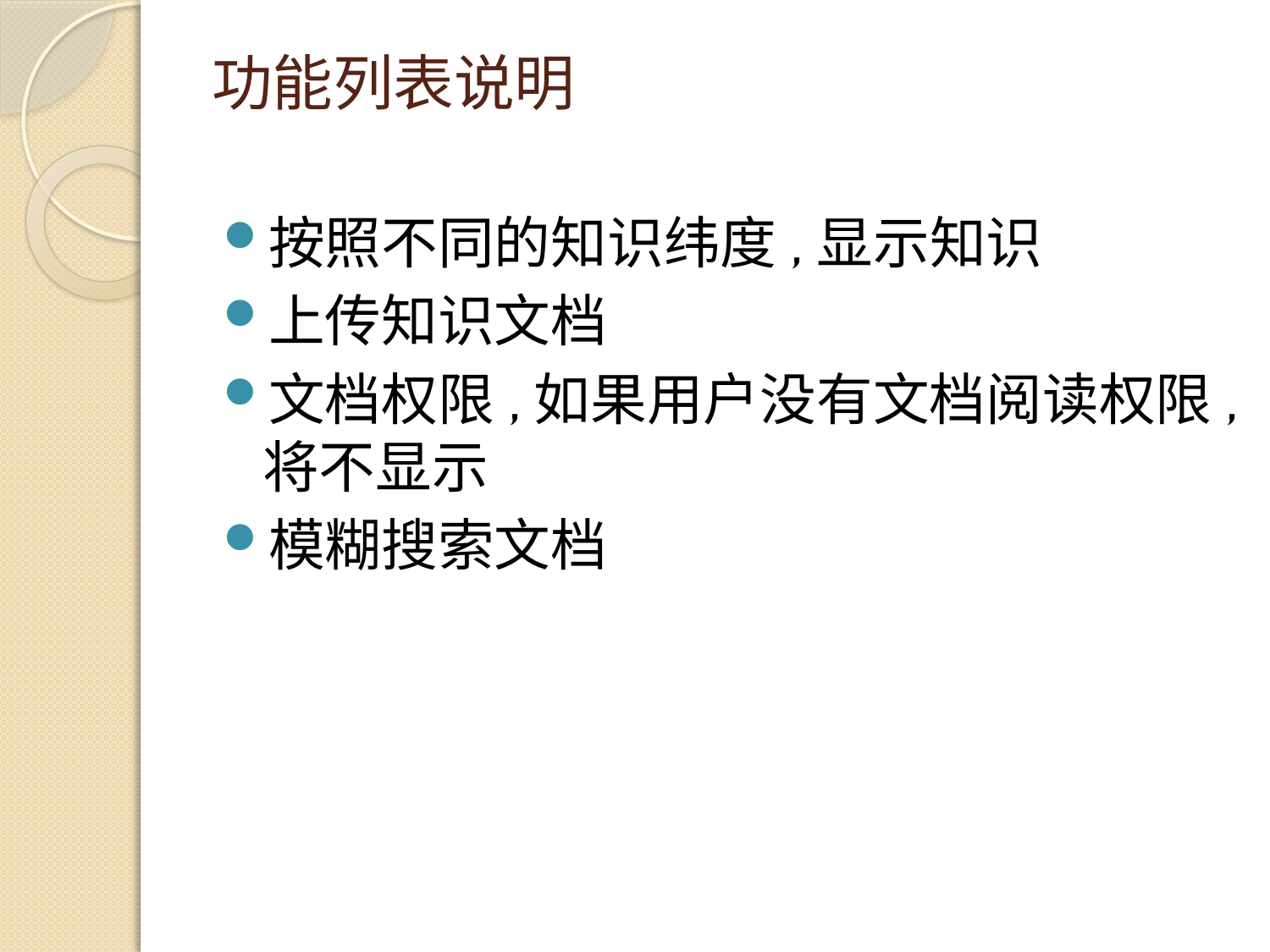

# 功能列表说明
按照不同的知识纬度,显示知识
上传知识文档
文档权限,如果用户没有文档阅读权限,将不显示
模糊搜索文档